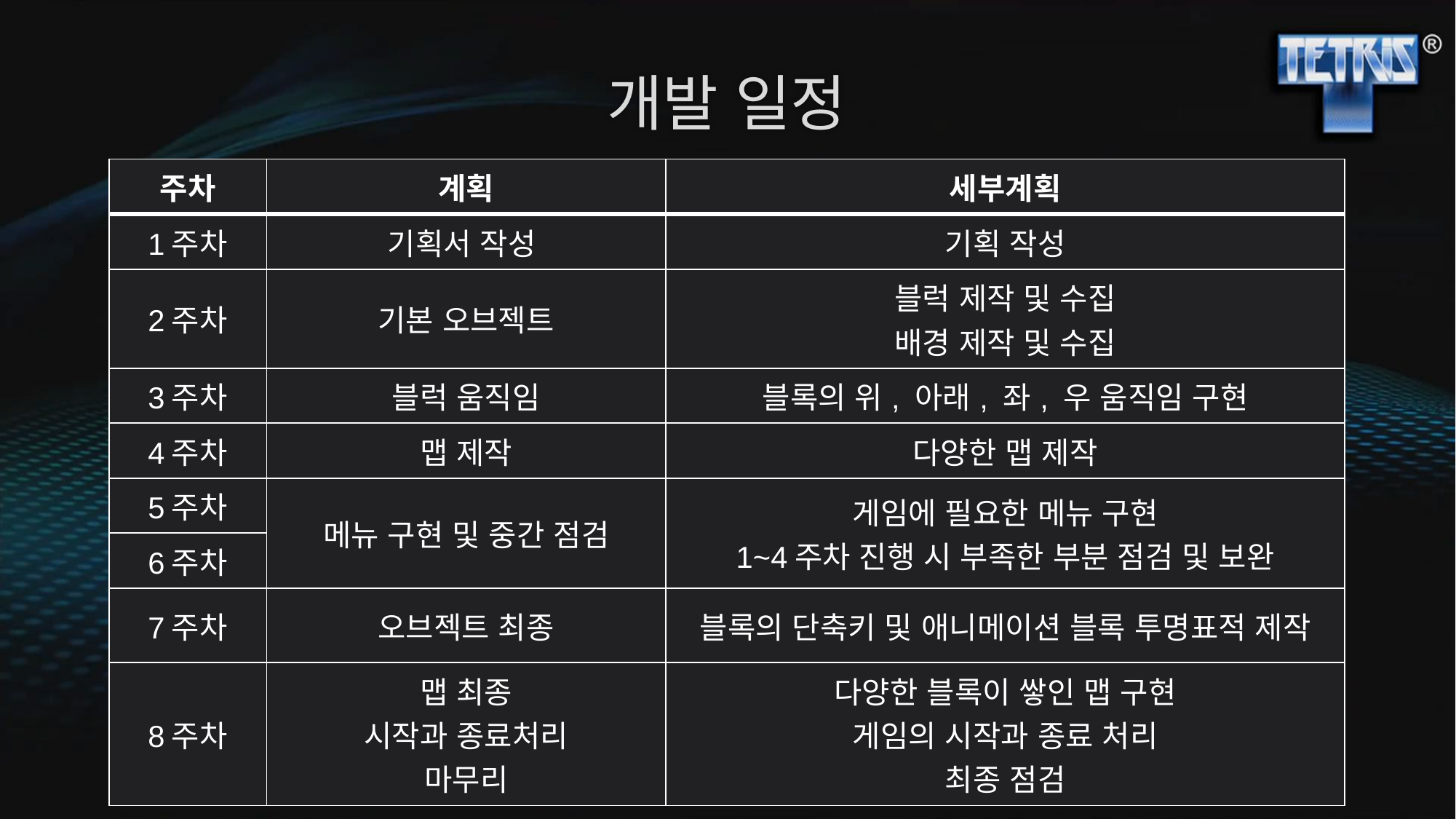

# 개발 일정
| 주차 | 계획 | 세부계획 |
| --- | --- | --- |
| 1주차 | 기획서 작성 | 기획 작성 |
| 2주차 | 기본 오브젝트 | 블럭 제작 및 수집 배경 제작 및 수집 |
| 3주차 | 블럭 움직임 | 블록의 위, 아래, 좌, 우 움직임 구현 |
| 4주차 | 맵 제작 | 다양한 맵 제작 |
| 5주차 | 메뉴 구현 및 중간 점검 | 게임에 필요한 메뉴 구현 1~4주차 진행 시 부족한 부분 점검 및 보완 |
| 6주차 |  |  |
| 7주차 | 오브젝트 최종 | 블록의 단축키 및 애니메이션 블록 투명표적 제작 |
| 8주차 | 맵 최종 시작과 종료처리 마무리 | 다양한 블록이 쌓인 맵 구현 게임의 시작과 종료 처리 최종 점검 |